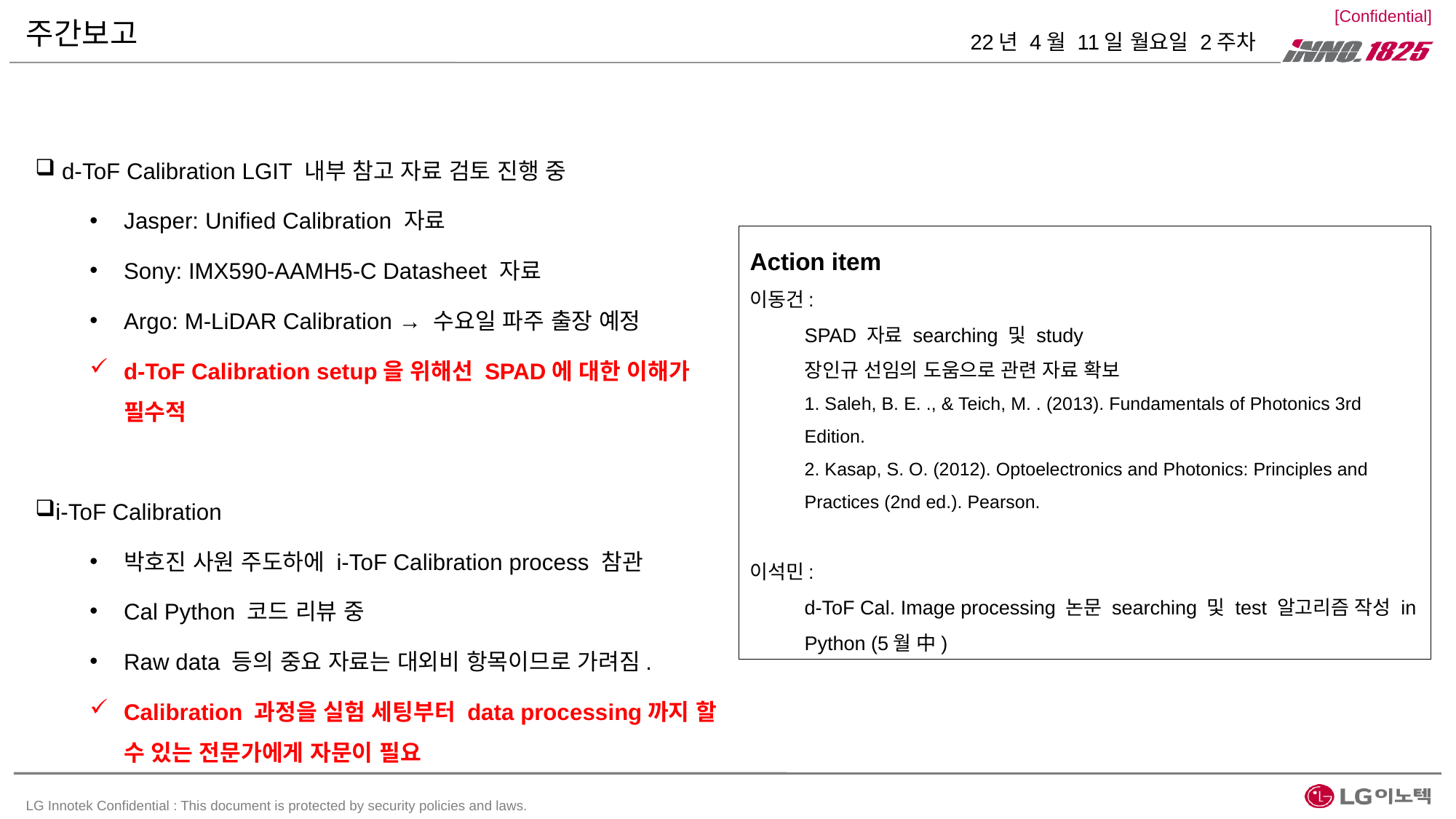

# 주간보고
22년 4월 11일 월요일 2주차
 d-ToF Calibration LGIT 내부 참고 자료 검토 진행 중
Jasper: Unified Calibration 자료
Sony: IMX590-AAMH5-C Datasheet 자료
Argo: M-LiDAR Calibration → 수요일 파주 출장 예정
d-ToF Calibration setup을 위해선 SPAD에 대한 이해가 필수적

i-ToF Calibration
박호진 사원 주도하에 i-ToF Calibration process 참관
Cal Python 코드 리뷰 중
Raw data 등의 중요 자료는 대외비 항목이므로 가려짐.
Calibration 과정을 실험 세팅부터 data processing까지 할 수 있는 전문가에게 자문이 필요
Action item
이동건:
SPAD 자료 searching 및 study
장인규 선임의 도움으로 관련 자료 확보
1. Saleh, B. E. ., & Teich, M. . (2013). Fundamentals of Photonics 3rd Edition.
2. Kasap, S. O. (2012). Optoelectronics and Photonics: Principles and Practices (2nd ed.). Pearson.

이석민:
d-ToF Cal. Image processing 논문 searching 및 test 알고리즘 작성 in Python (5월 中)